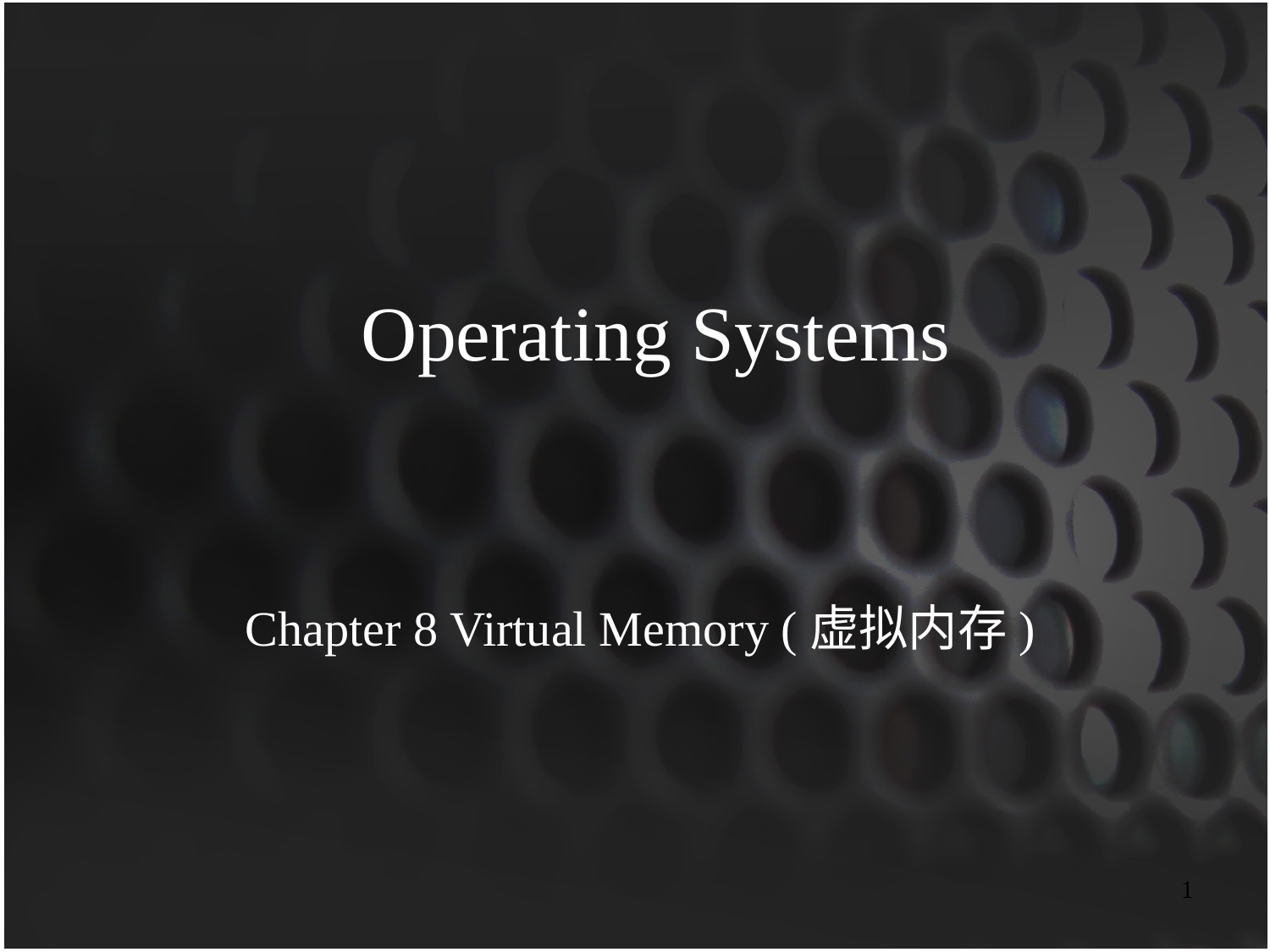

Operating Systems
Chapter 8 Virtual Memory (虚拟内存)

1